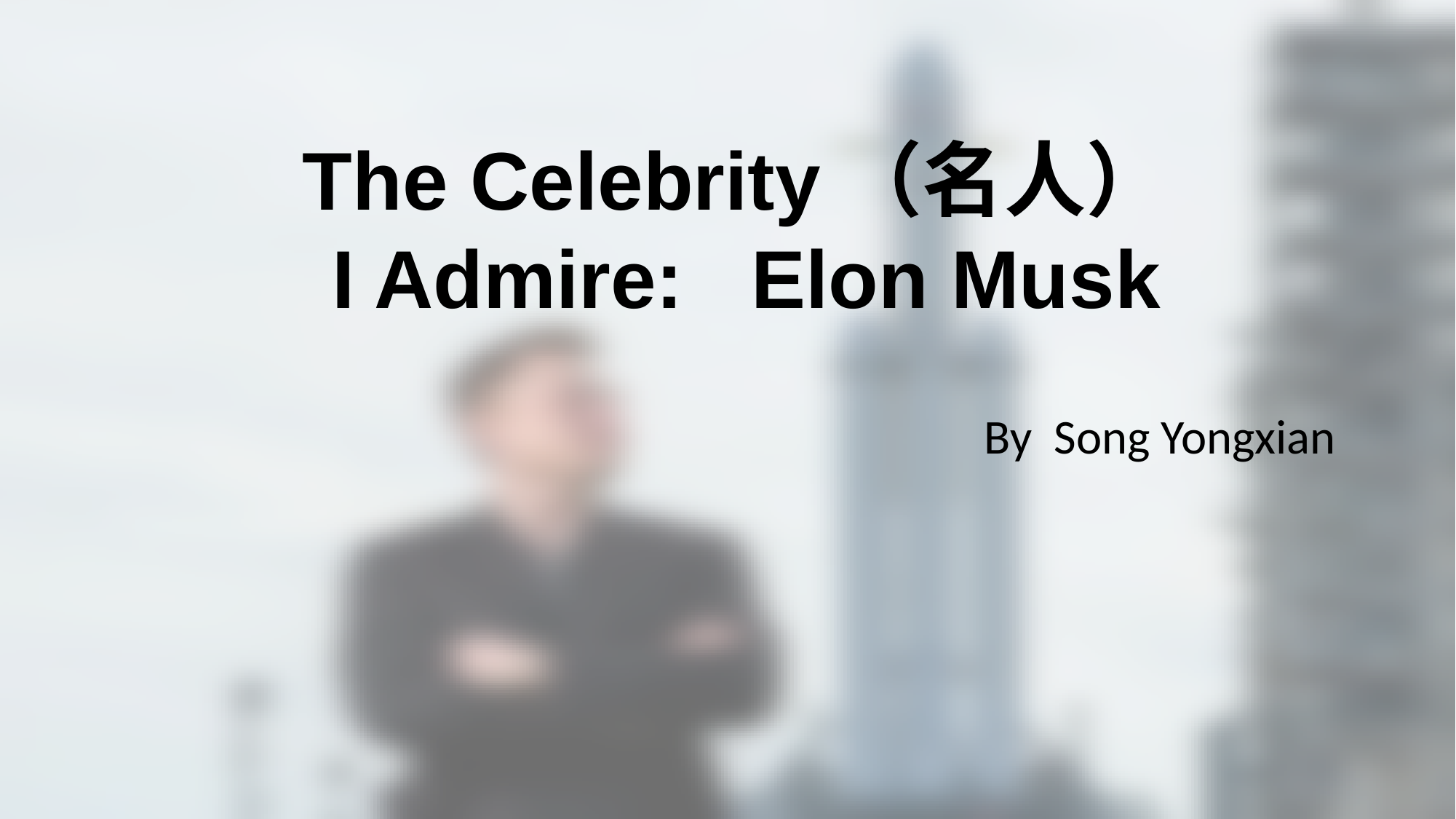

The Celebrity（名人）
 I Admire:   Elon Musk
By  Song Yongxian